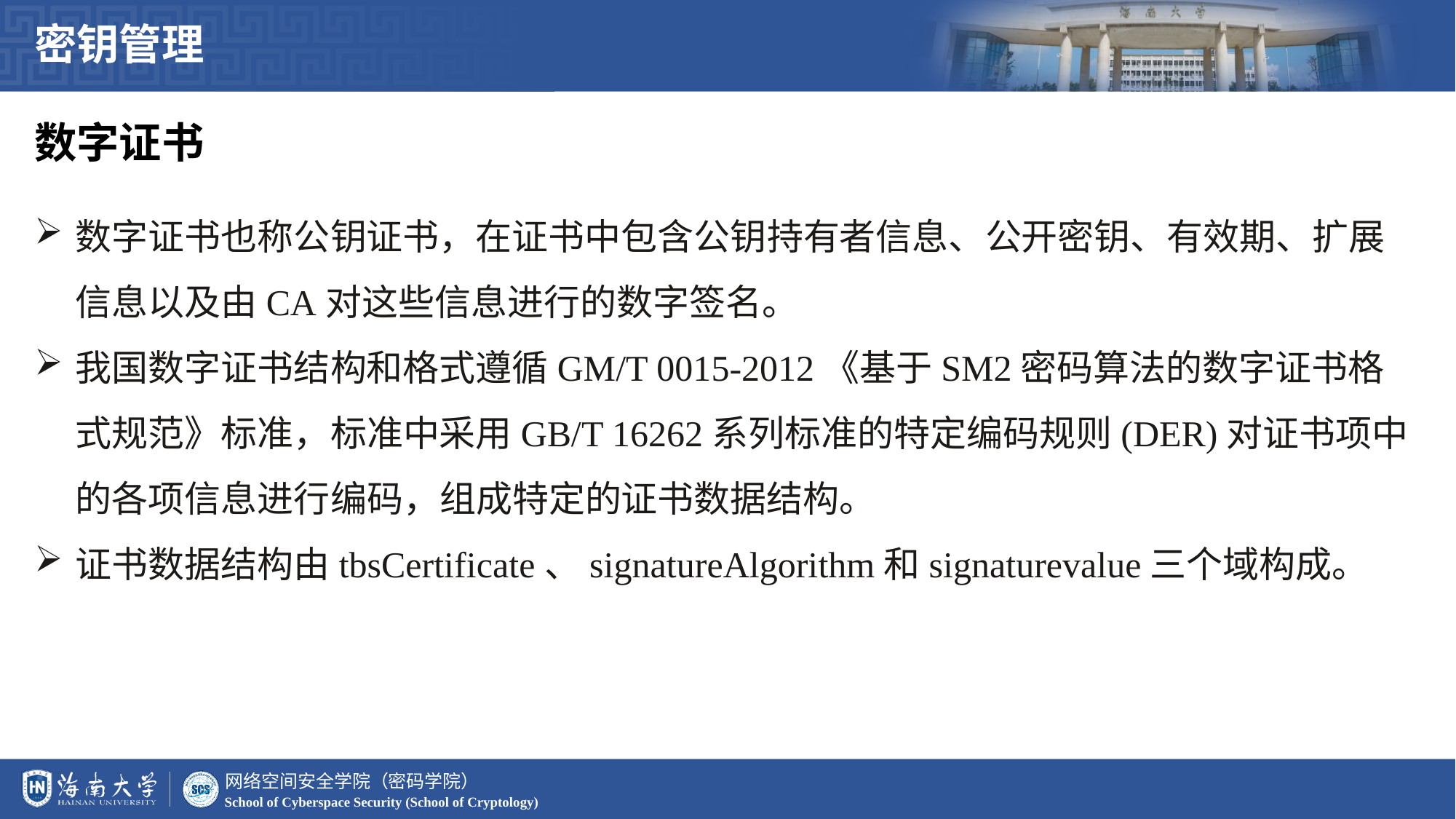

密钥管理
数字证书
数字证书也称公钥证书，在证书中包含公钥持有者信息、公开密钥、有效期、扩展信息以及由CA对这些信息进行的数字签名。
我国数字证书结构和格式遵循GM/T 0015-2012《基于SM2密码算法的数字证书格式规范》标准，标准中采用GB/T 16262系列标准的特定编码规则(DER)对证书项中的各项信息进行编码，组成特定的证书数据结构。
证书数据结构由tbsCertificate、signatureAlgorithm和signaturevalue三个域构成。
67